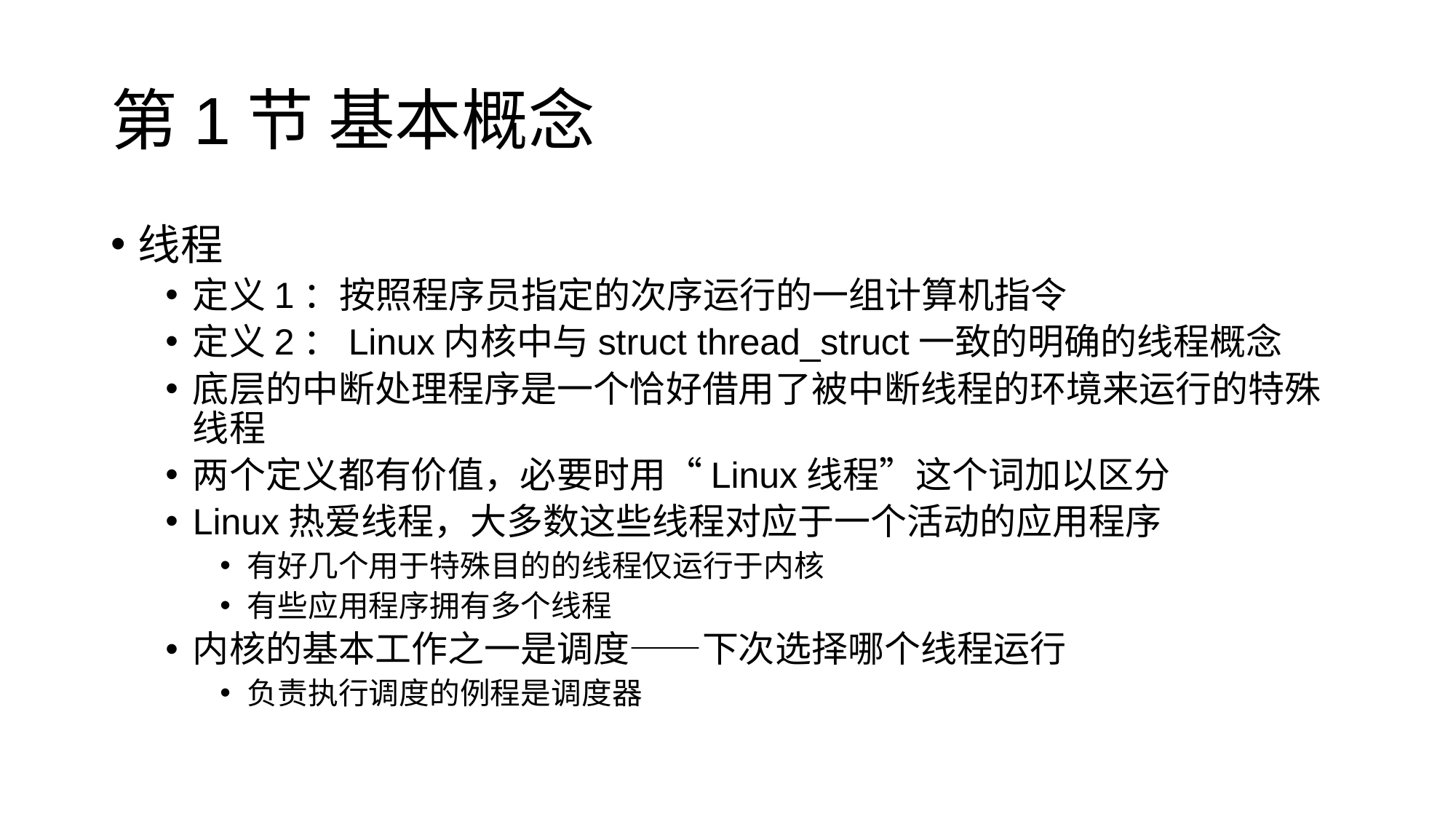

# 第1节 基本概念
线程
定义1：按照程序员指定的次序运行的一组计算机指令
定义2：Linux内核中与struct thread_struct一致的明确的线程概念
底层的中断处理程序是一个恰好借用了被中断线程的环境来运行的特殊线程
两个定义都有价值，必要时用“Linux线程”这个词加以区分
Linux热爱线程，大多数这些线程对应于一个活动的应用程序
有好几个用于特殊目的的线程仅运行于内核
有些应用程序拥有多个线程
内核的基本工作之一是调度——下次选择哪个线程运行
负责执行调度的例程是调度器